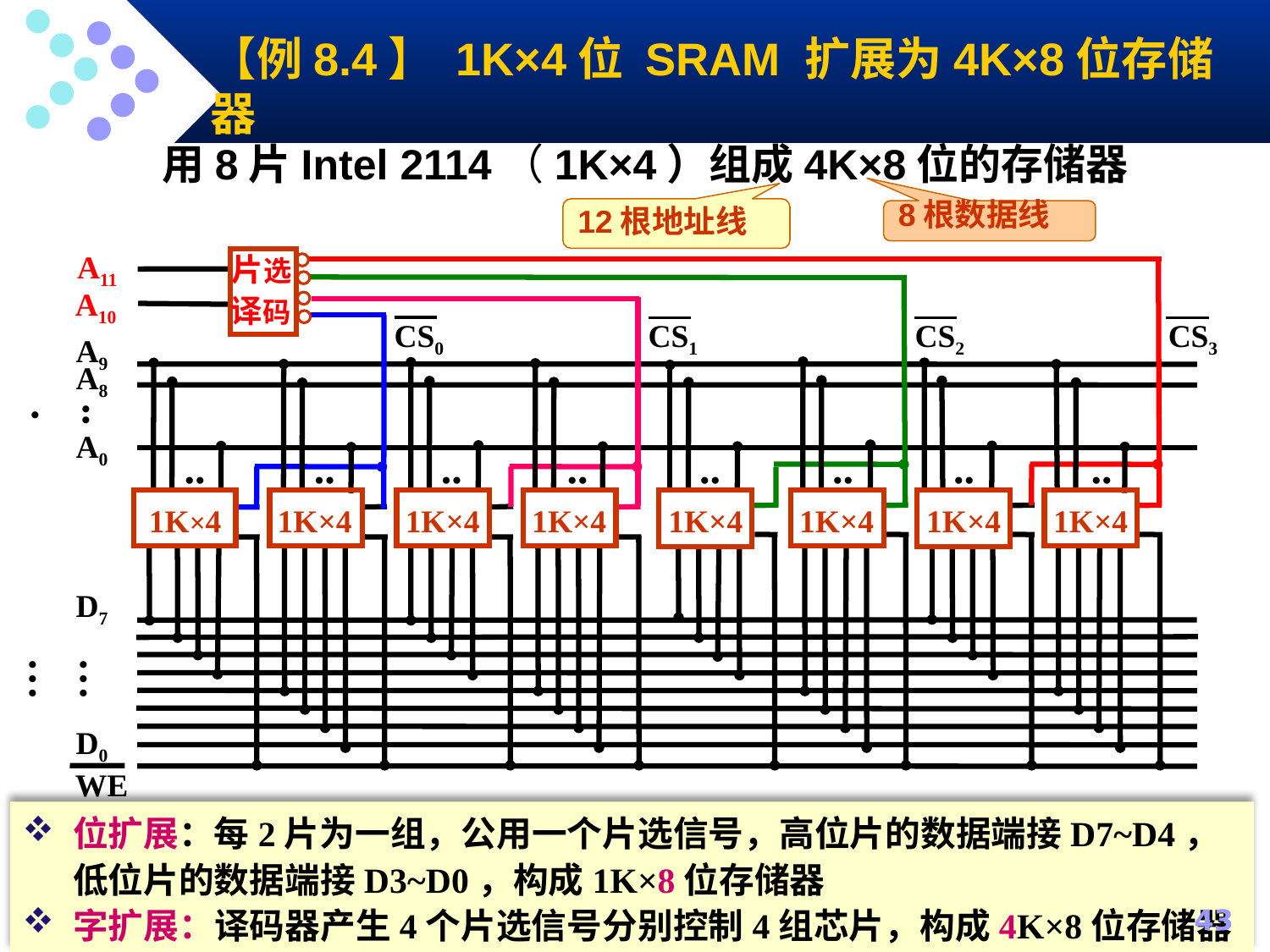

# 【例8.4】 1K×4位 SRAM 扩展为4K×8位存储器
用8片Intel 2114（1K×4）组成4K×8位的存储器
12根地址线
8根数据线
A11

A10

片选

译码

CS3

CS2

CS1

CS0

A9

...
A0

A8

..

..

..

..

..

..

..

..

1K×4
1K×4
1K×4
1K×4
1K×4
1K×4
1K×4
1K×4

D7
……
D0

WE

位扩展：每2片为一组，公用一个片选信号，高位片的数据端接D7~D4，低位片的数据端接D3~D0，构成1K×8位存储器
字扩展：译码器产生4个片选信号分别控制4组芯片，构成4K×8位存储器
43